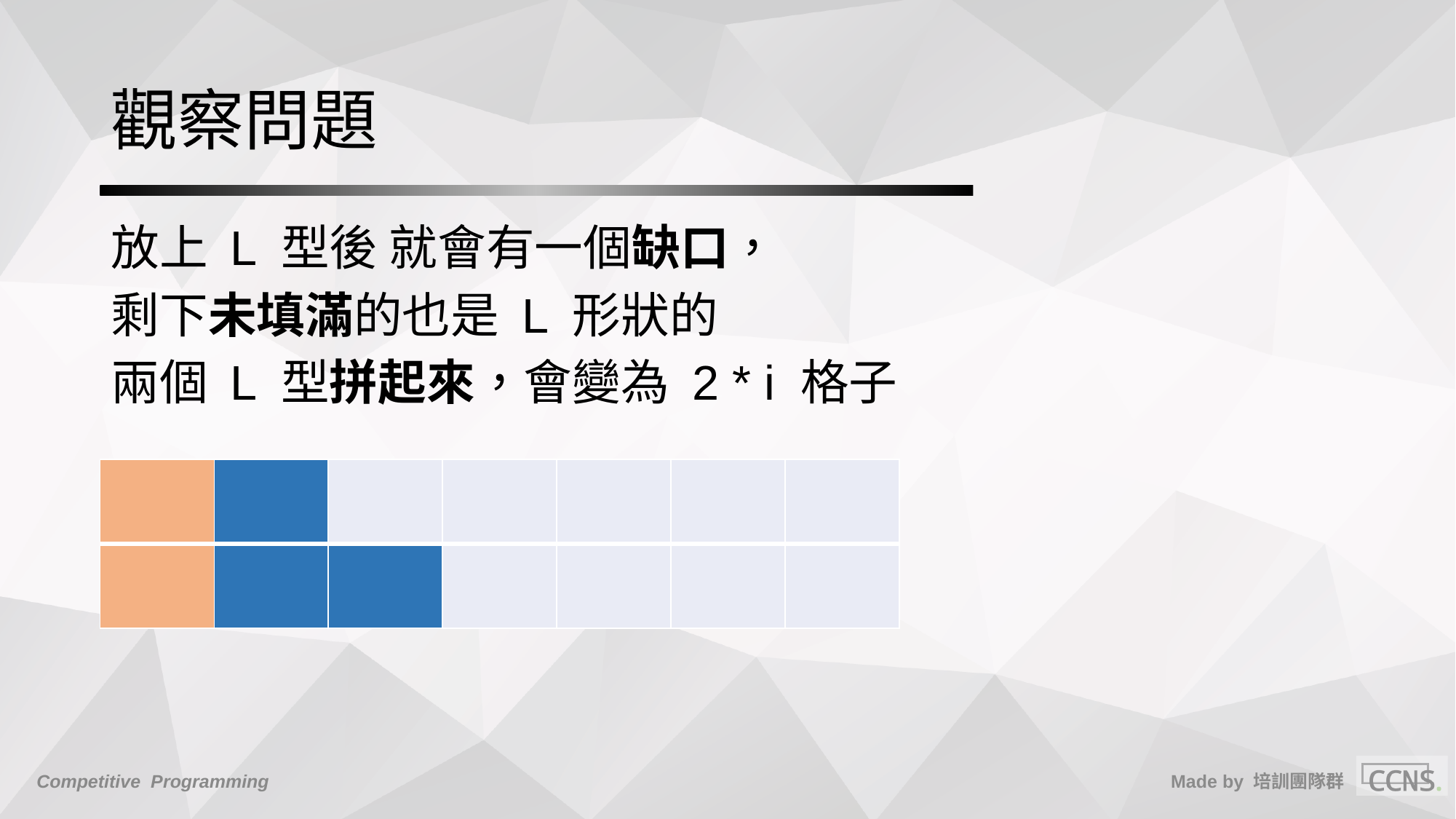

# 觀察問題
放上 L 型後 就會有一個缺口，
剩下未填滿的也是 L 形狀的
兩個 L 型拼起來，會變為 2 * i 格子
|  |  |  |  |  |  |  |
| --- | --- | --- | --- | --- | --- | --- |
|  |  |  |  |  |  |  |